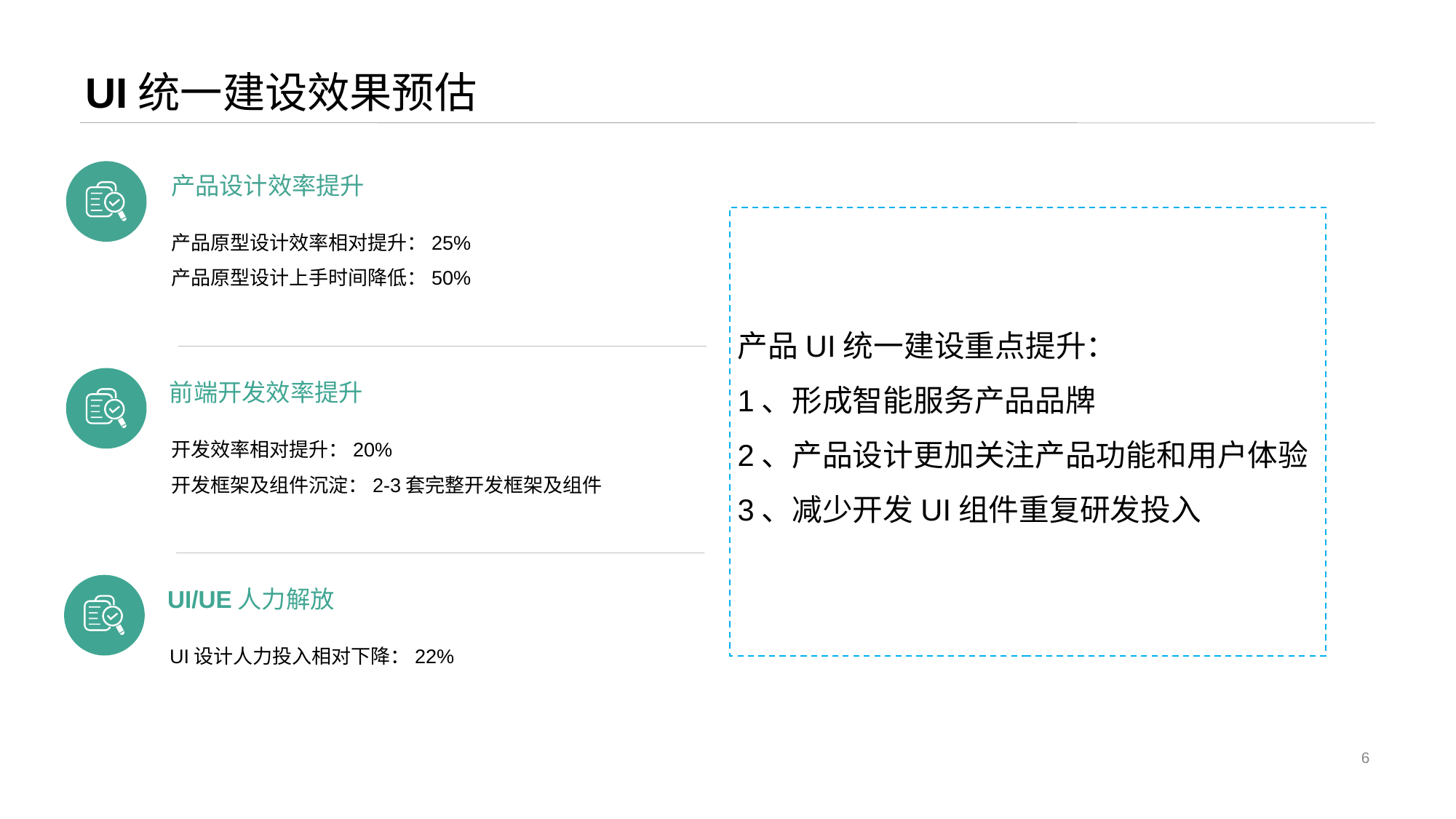

# UI统一建设效果预估
产品设计效率提升

产品原型设计效率相对提升：25%
产品原型设计上手时间降低：50%

产品UI统一建设重点提升：
1、形成智能服务产品品牌
2、产品设计更加关注产品功能和用户体验
3、减少开发UI组件重复研发投入

前端开发效率提升

开发效率相对提升：20%
开发框架及组件沉淀：2-3套完整开发框架及组件

UI/UE人力解放

UI设计人力投入相对下降：22%
6